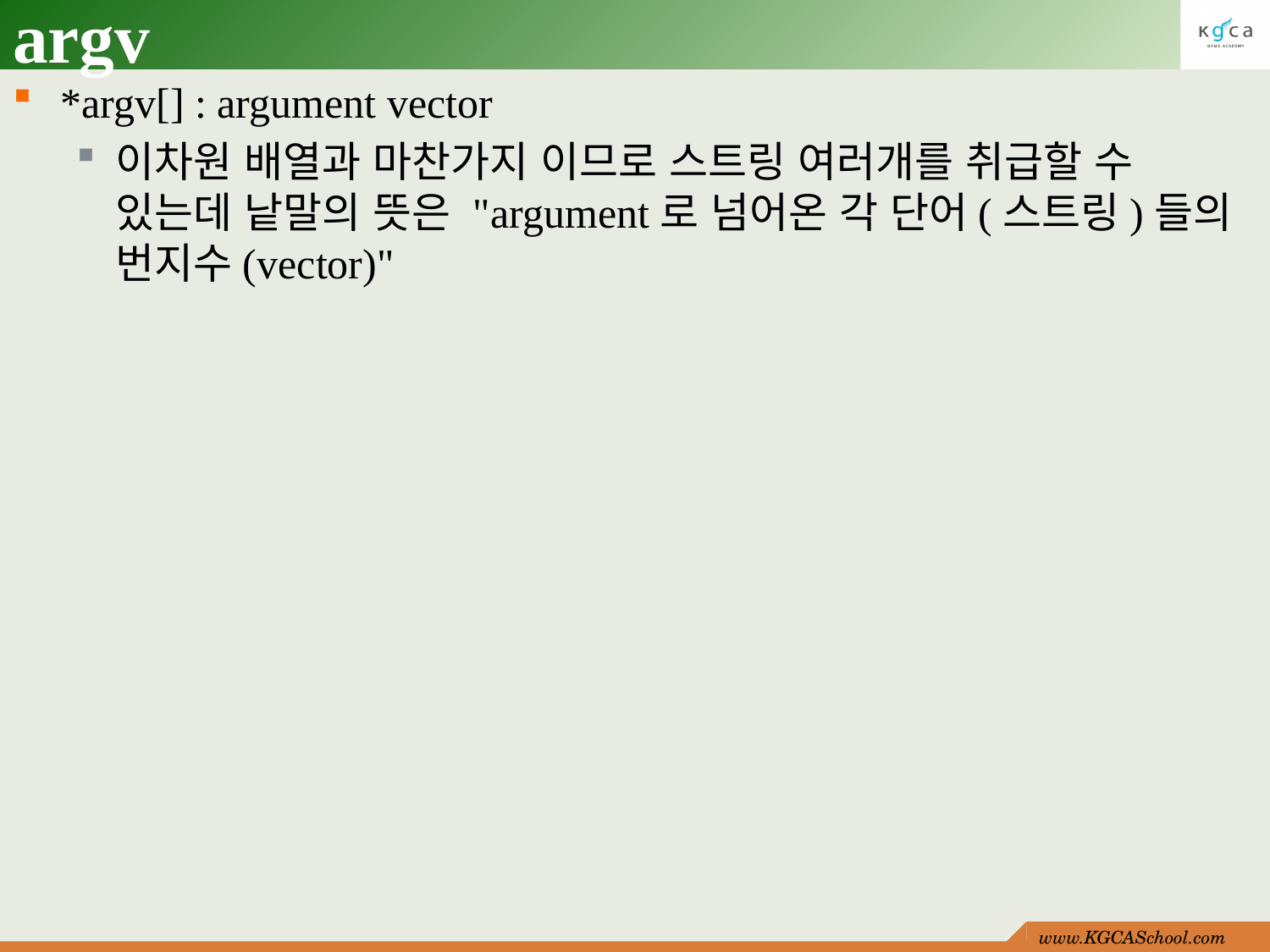

# argv
*argv[] : argument vector
이차원 배열과 마찬가지 이므로 스트링 여러개를 취급할 수 있는데 낱말의 뜻은 "argument로 넘어온 각 단어(스트링)들의 번지수(vector)"